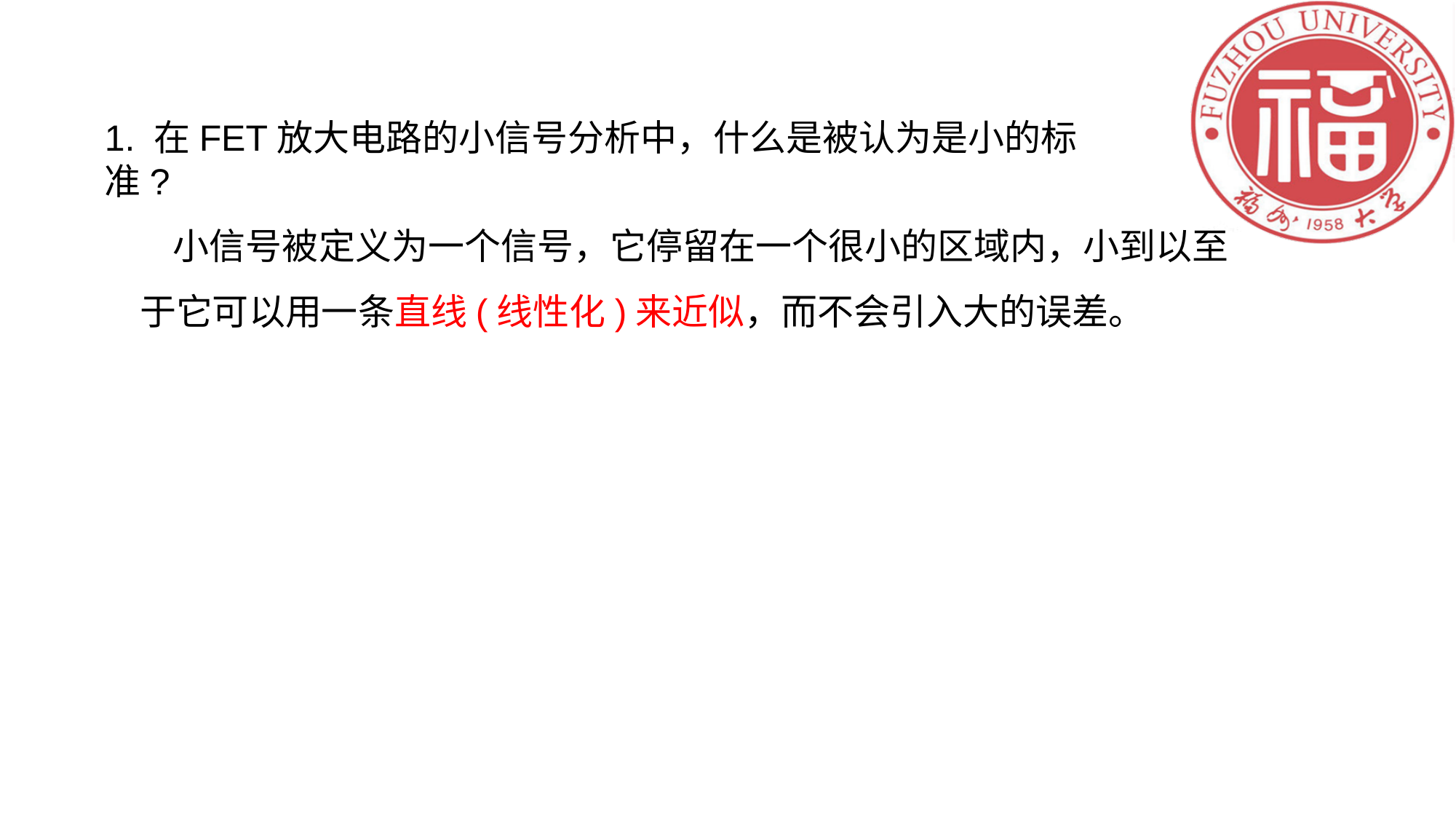

1. 在FET放大电路的小信号分析中，什么是被认为是小的标准?
   小信号被定义为一个信号，它停留在一个很小的区域内，小到以至于它可以用一条直线(线性化)来近似，而不会引入大的误差。